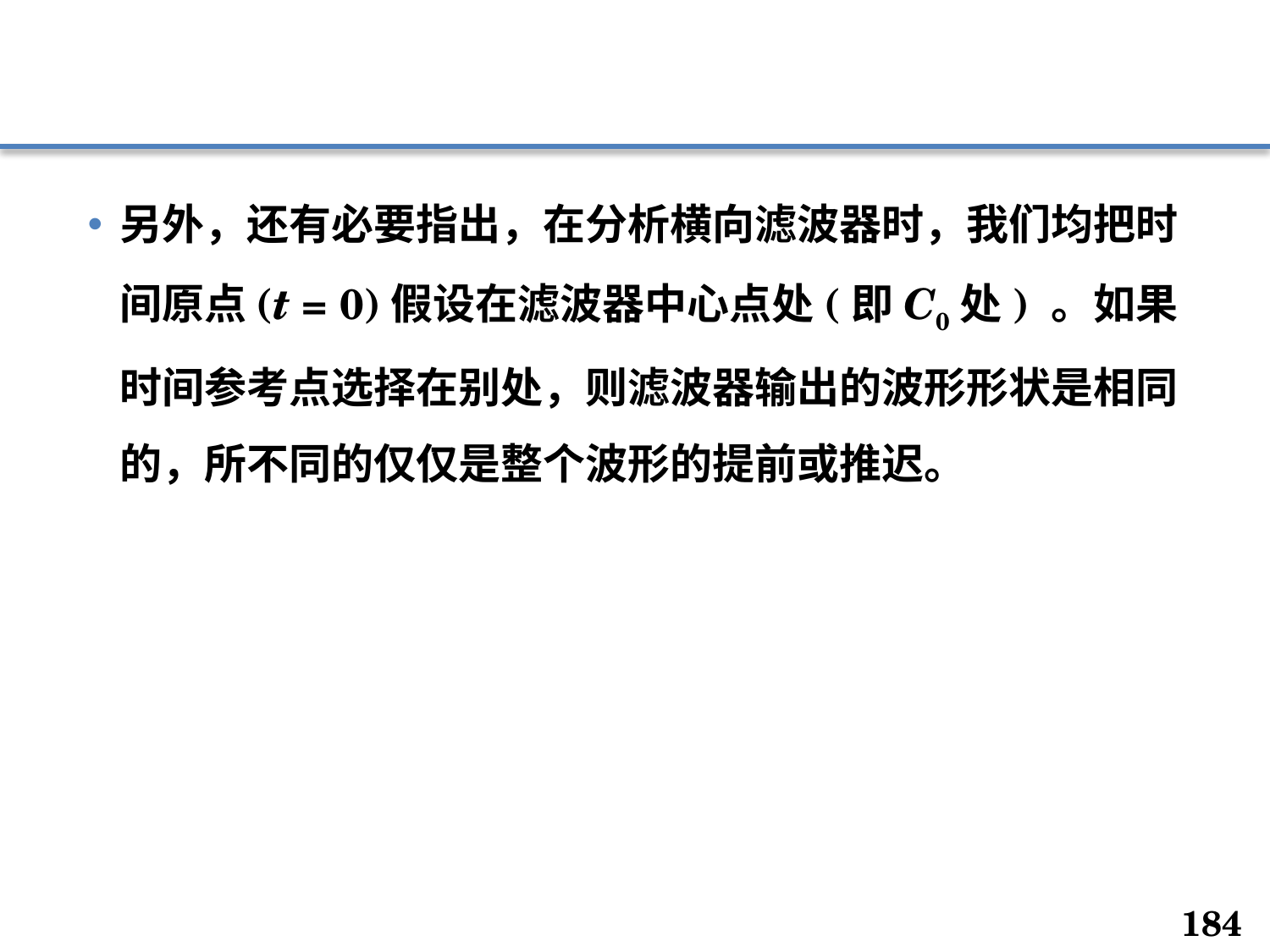

#
另外，还有必要指出，在分析横向滤波器时，我们均把时间原点(t = 0)假设在滤波器中心点处(即C0处) 。如果时间参考点选择在别处，则滤波器输出的波形形状是相同的，所不同的仅仅是整个波形的提前或推迟。
184